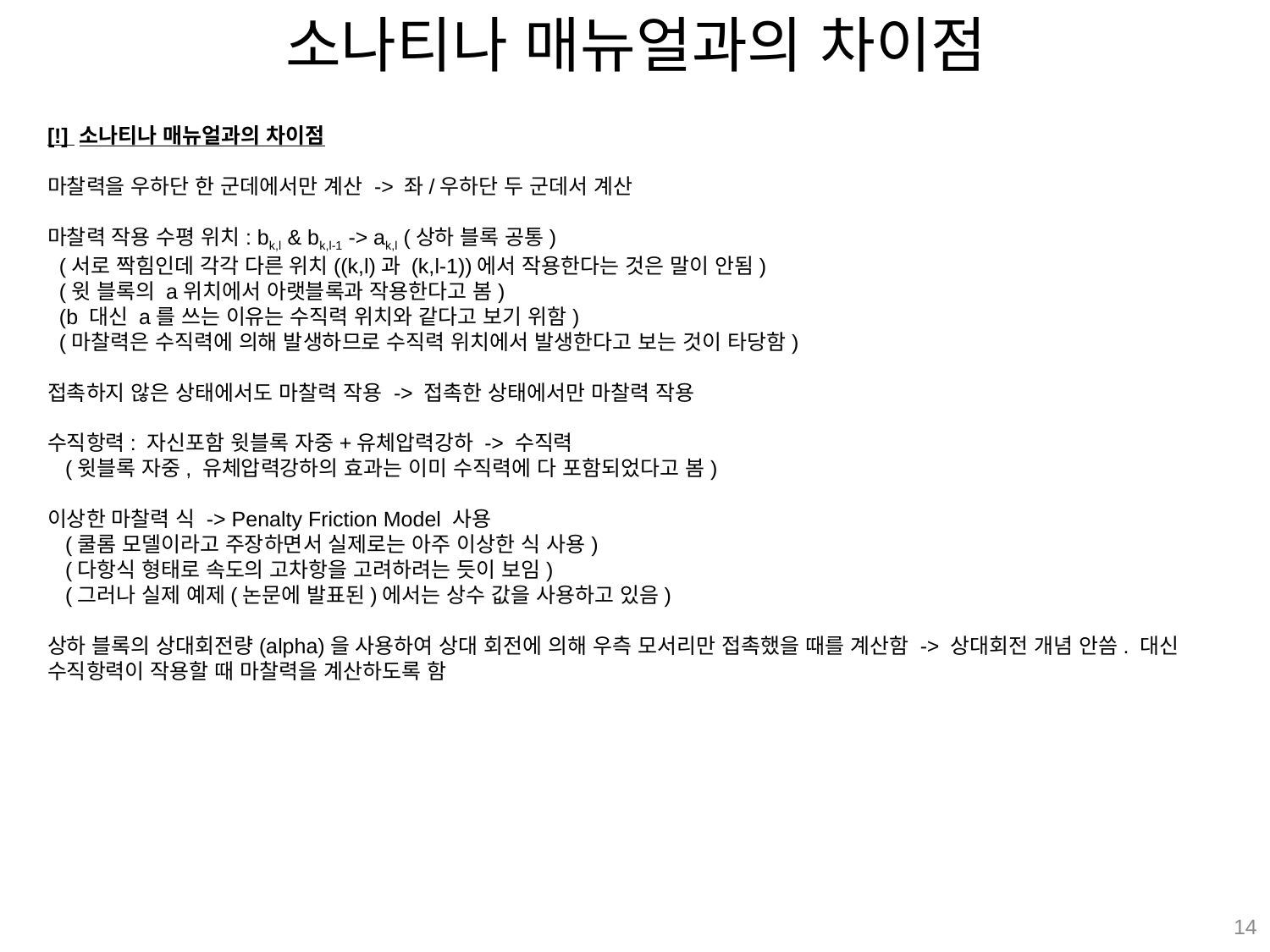

# 소나티나 매뉴얼과의 차이점
[!] 소나티나 매뉴얼과의 차이점

마찰력을 우하단 한 군데에서만 계산 -> 좌/우하단 두 군데서 계산

마찰력 작용 수평 위치: bk,l & bk,l-1 -> ak,l (상하 블록 공통)
  (서로 짝힘인데 각각 다른 위치((k,l)과 (k,l-1))에서 작용한다는 것은 말이 안됨)
  (윗 블록의 a위치에서 아랫블록과 작용한다고 봄)
  (b 대신 a를 쓰는 이유는 수직력 위치와 같다고 보기 위함)
  (마찰력은 수직력에 의해 발생하므로 수직력 위치에서 발생한다고 보는 것이 타당함)

접촉하지 않은 상태에서도 마찰력 작용 -> 접촉한 상태에서만 마찰력 작용

수직항력: 자신포함 윗블록 자중+유체압력강하 -> 수직력
   (윗블록 자중, 유체압력강하의 효과는 이미 수직력에 다 포함되었다고 봄)

이상한 마찰력 식 -> Penalty Friction Model 사용
   (쿨롬 모델이라고 주장하면서 실제로는 아주 이상한 식 사용)
   (다항식 형태로 속도의 고차항을 고려하려는 듯이 보임)
   (그러나 실제 예제(논문에 발표된)에서는 상수 값을 사용하고 있음)

상하 블록의 상대회전량(alpha)을 사용하여 상대 회전에 의해 우측 모서리만 접촉했을 때를 계산함 -> 상대회전 개념 안씀. 대신 수직항력이 작용할 때 마찰력을 계산하도록 함
14